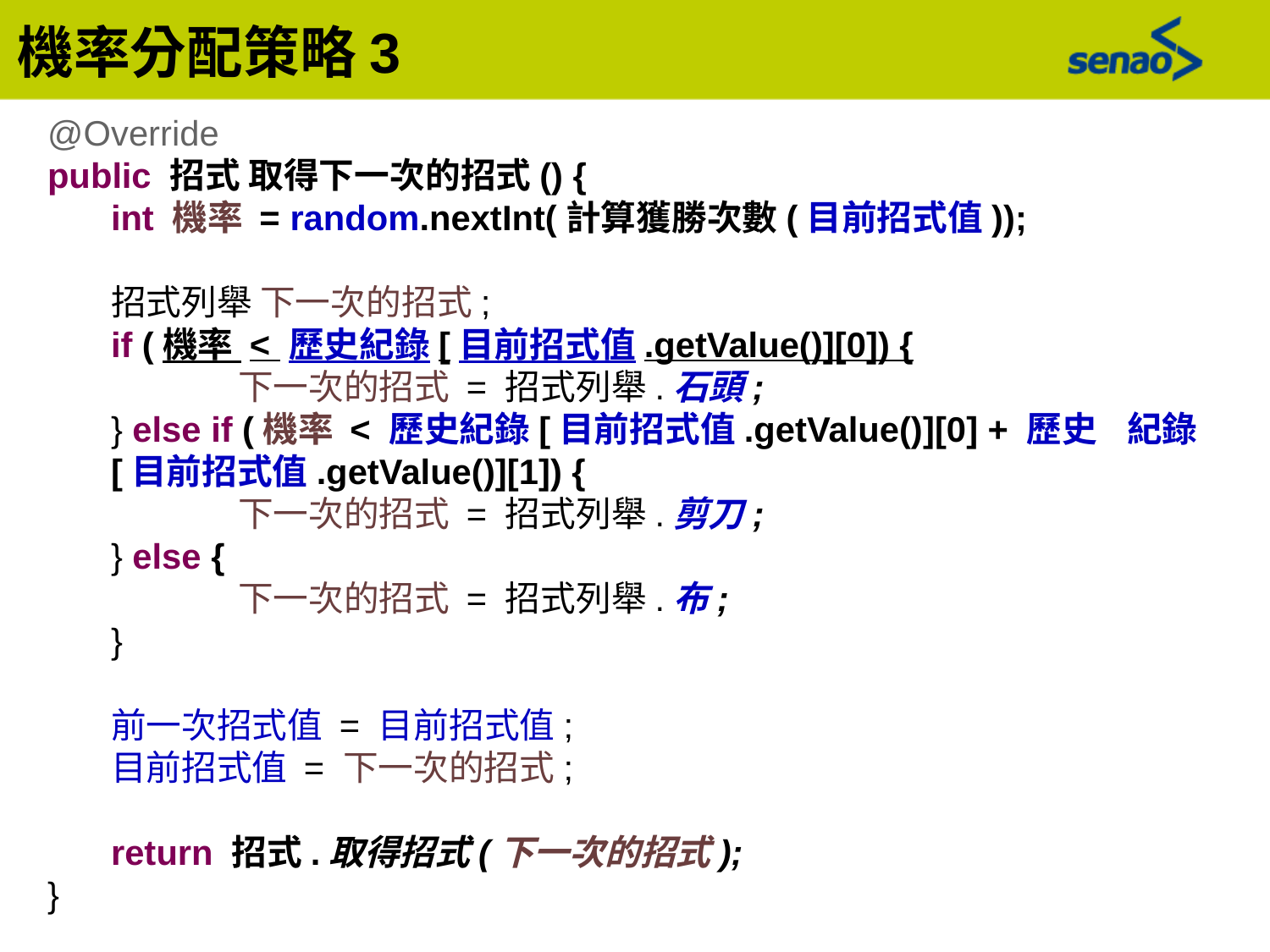

機率分配策略3
@Override
public 招式 取得下一次的招式() {
int 機率 = random.nextInt(計算獲勝次數(目前招式值));

招式列舉 下一次的招式;
if (機率 < 歷史紀錄[目前招式值.getValue()][0]) {
	下一次的招式 = 招式列舉.石頭;
} else if (機率 < 歷史紀錄[目前招式值.getValue()][0] + 歷史	紀錄[目前招式值.getValue()][1]) {
	下一次的招式 = 招式列舉.剪刀;
} else {
	下一次的招式 = 招式列舉.布;
}

前一次招式值 = 目前招式值;
目前招式值 = 下一次的招式;

return 招式.取得招式(下一次的招式);
}